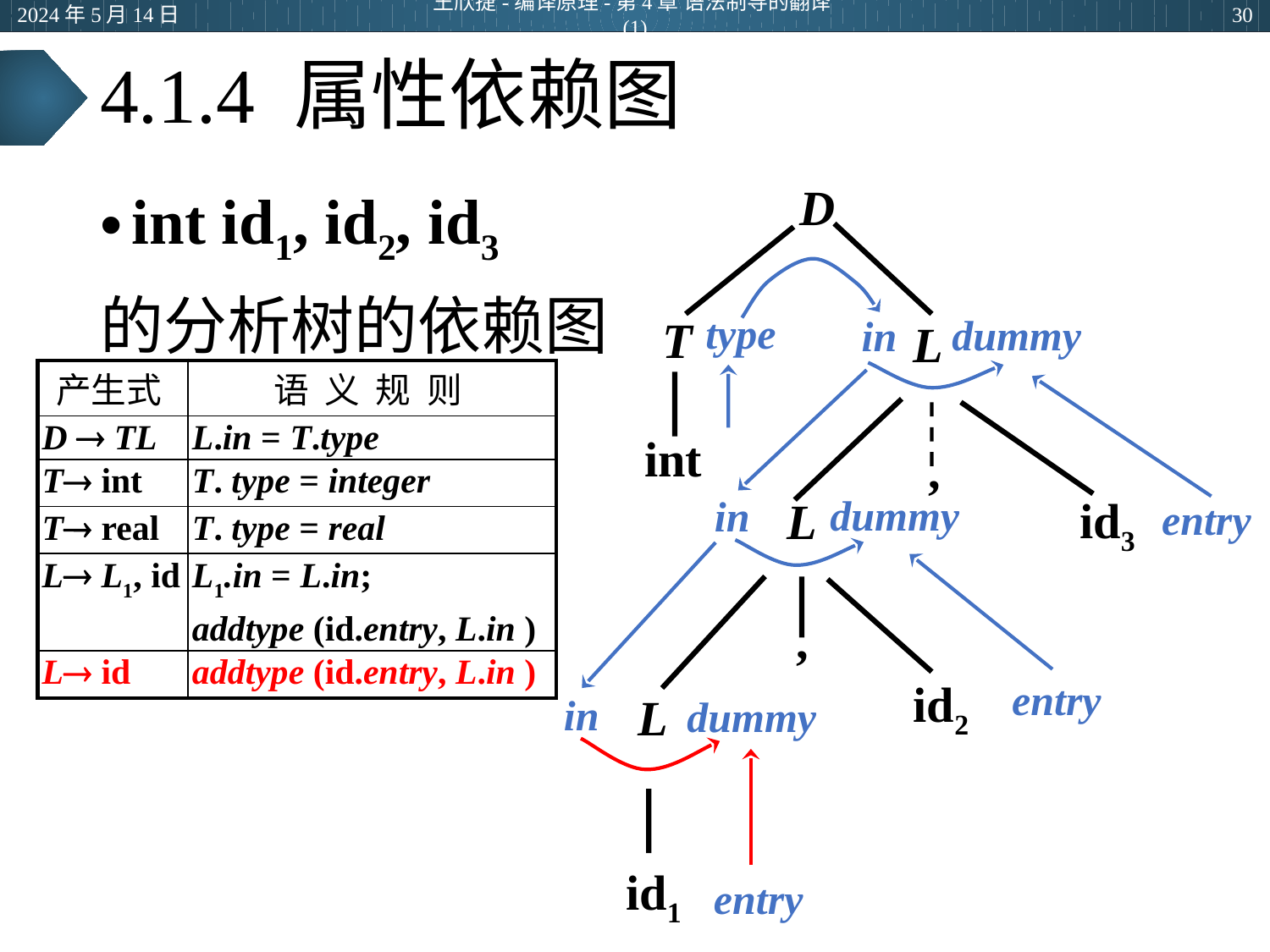

2024年5月14日
王欣捷-编译原理-第4章 语法制导的翻译(1)
30
# 4.1.4 属性依赖图
int id1, id2, id3
的分析树的依赖图
D

type
dummy
T
in
L

    int
,
dummy
id3
in
L
entry

,
entry
id2
dummy
L
in

id1
entry
| 产生式 | 语 义 规 则 |
| --- | --- |
| D → TL | L.in = T.type |
| T→ int | T. type = integer |
| T→ real | T. type = real |
| L→ L1, id | L1.in = L.in; addtype (id.entry, L.in ) |
| L→ id | addtype (id.entry, L.in ) |